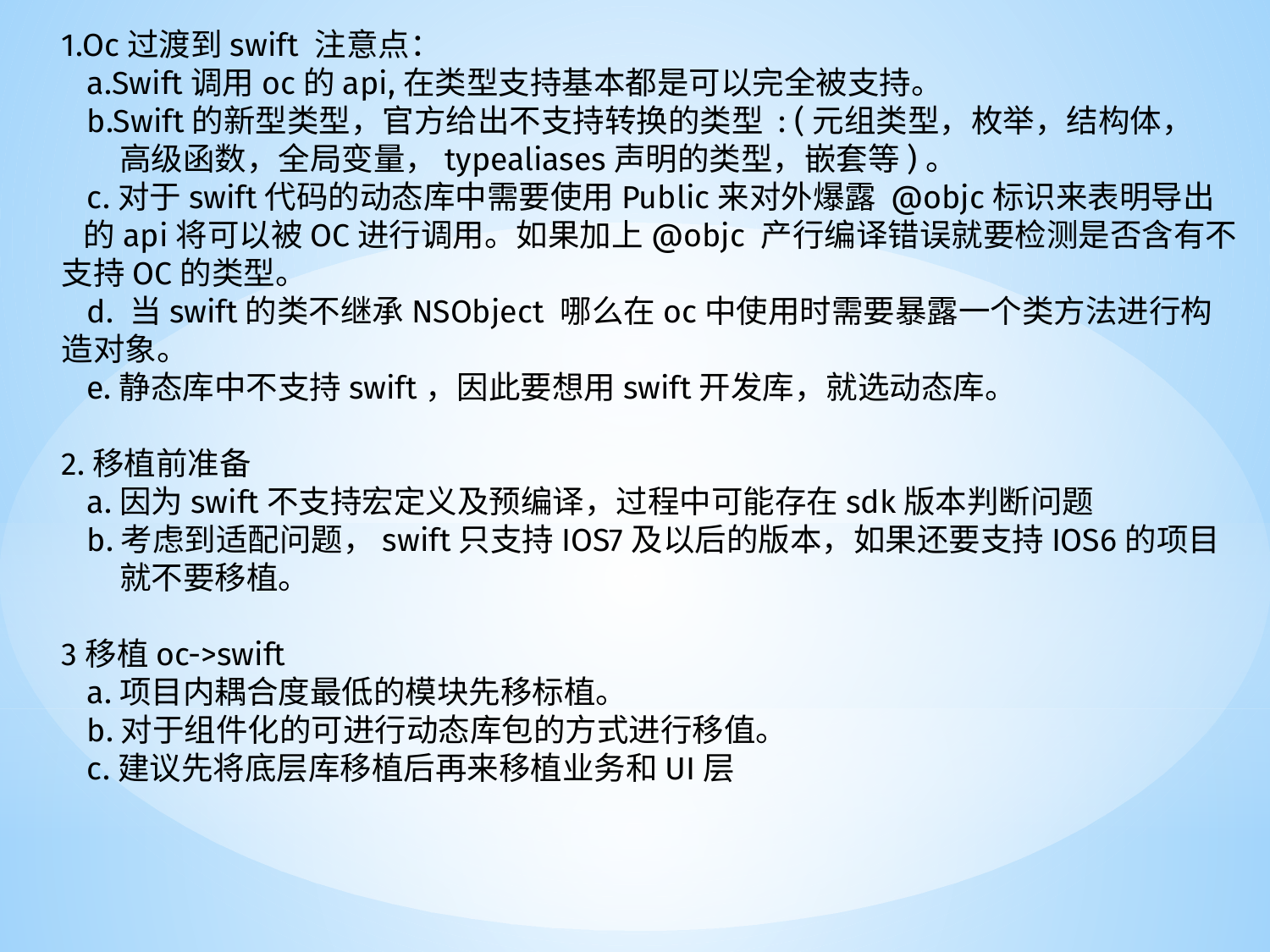

1.Oc过渡到swift 注意点：
   a.Swift调用oc的api,在类型支持基本都是可以完全被支持。
   b.Swift的新型类型，官方给出不支持转换的类型 : (元组类型，枚举，结构体，
       高级函数，全局变量，typealiases声明的类型，嵌套等)。
   c.对于swift代码的动态库中需要使用Public来对外爆露 @objc标识来表明导出
  的api将可以被OC进行调用。如果加上@objc 产行编译错误就要检测是否含有不
支持OC的类型。
   d. 当swift的类不继承NSObject 哪么在oc中使用时需要暴露一个类方法进行构
造对象。
   e.静态库中不支持swift，因此要想用swift开发库，就选动态库。

2.移植前准备
   a.因为swift不支持宏定义及预编译，过程中可能存在sdk版本判断问题
   b.考虑到适配问题，swift只支持IOS7及以后的版本，如果还要支持IOS6的项目
       就不要移植。

3移植oc->swift
   a.项目内耦合度最低的模块先移标植。
   b.对于组件化的可进行动态库包的方式进行移值。
   c.建议先将底层库移植后再来移植业务和UI层